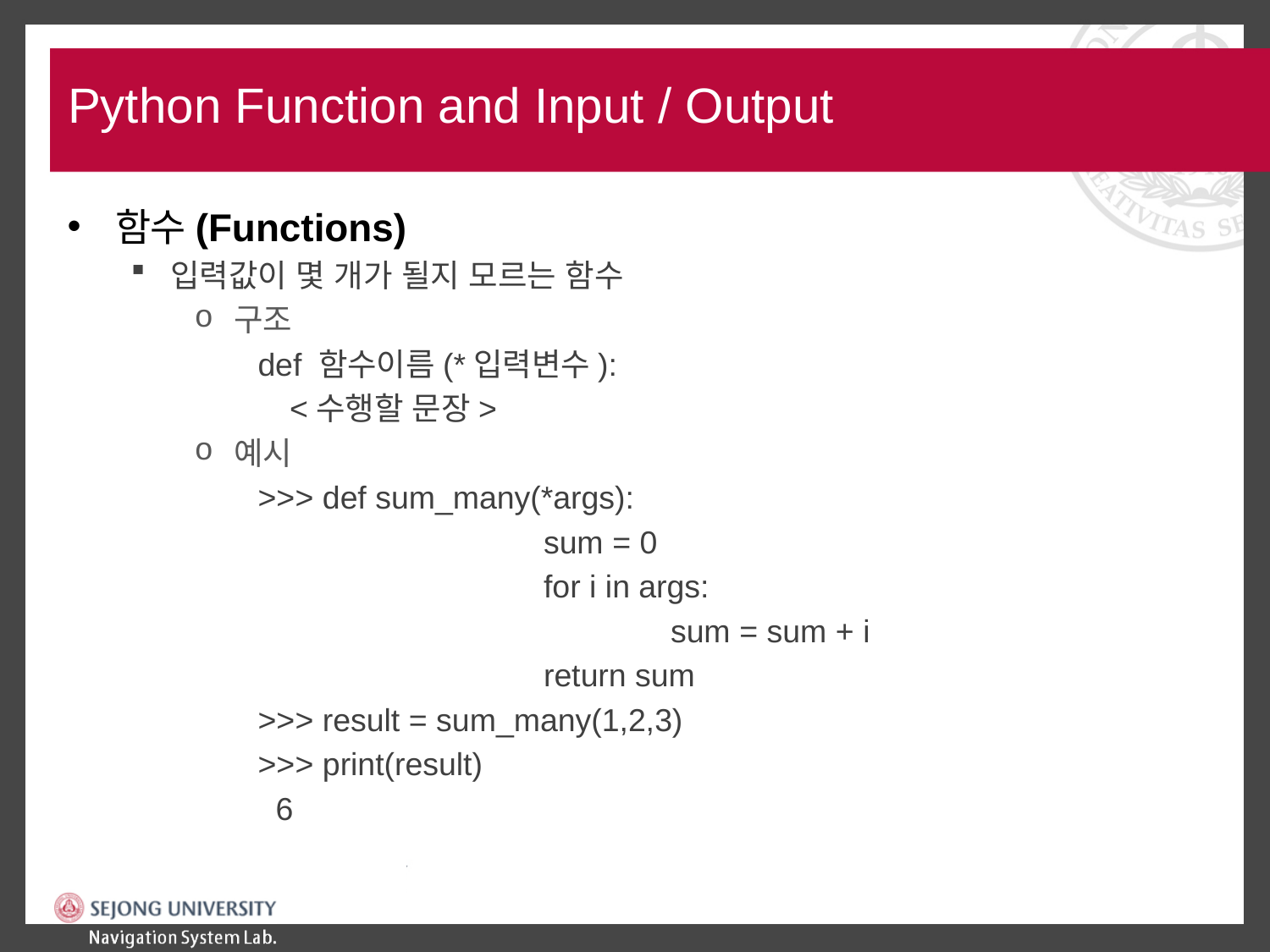

# Python Function and Input / Output
함수(Functions)
입력값이 몇 개가 될지 모르는 함수
구조
def 함수이름(*입력변수):
	<수행할 문장>
예시
>>> def sum_many(*args):
			sum = 0
			for i in args:
				sum = sum + i
			return sum
>>> result = sum_many(1,2,3)
>>> print(result)
  6